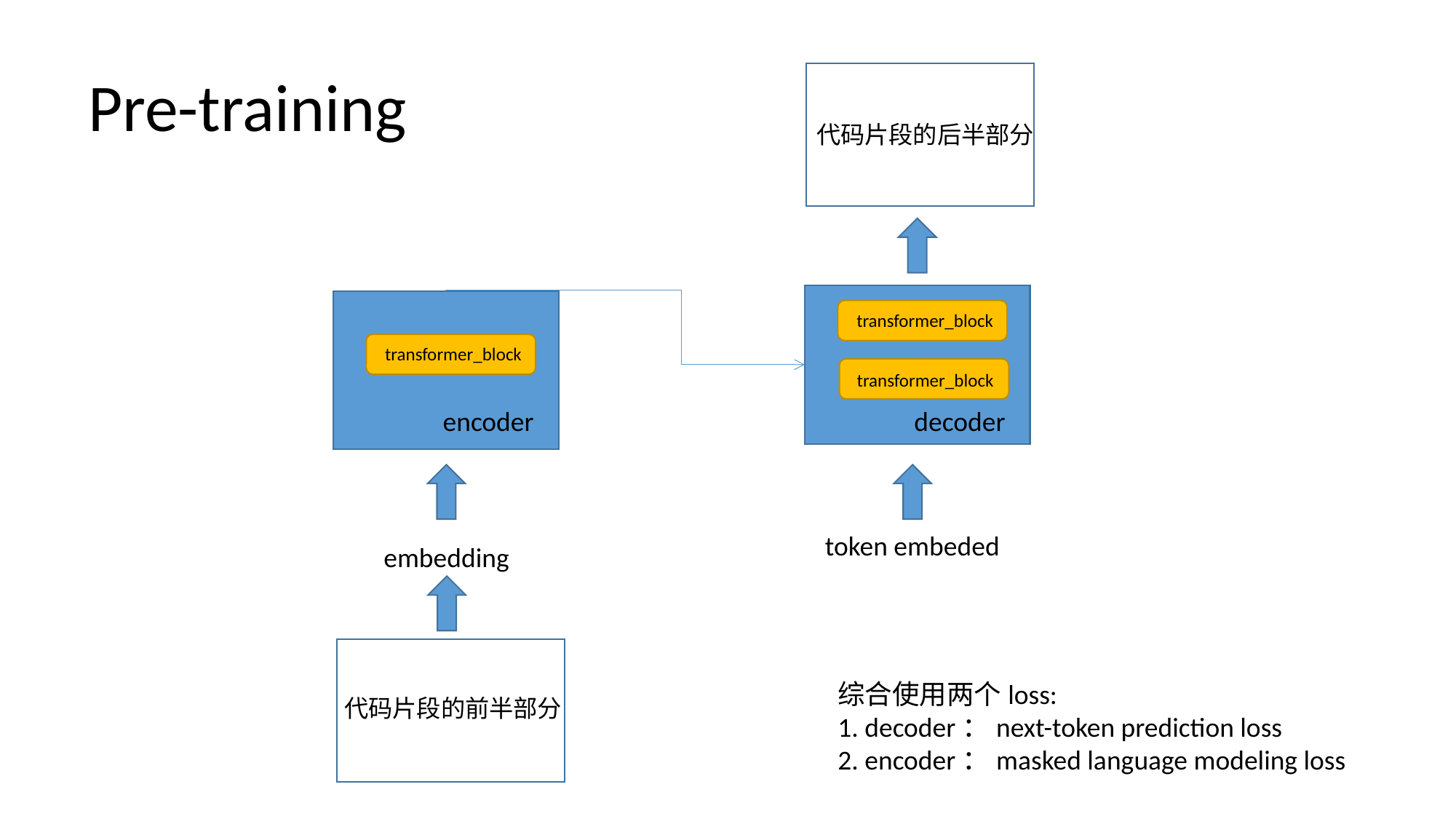

# Pre-training

代码片段的后半部分

transformer_block

transformer_block

transformer_block
encoder
decoder

token embeded
embedding

综合使用两个loss:
1. decoder：next-token prediction loss
2. encoder：masked language modeling loss
代码片段的前半部分